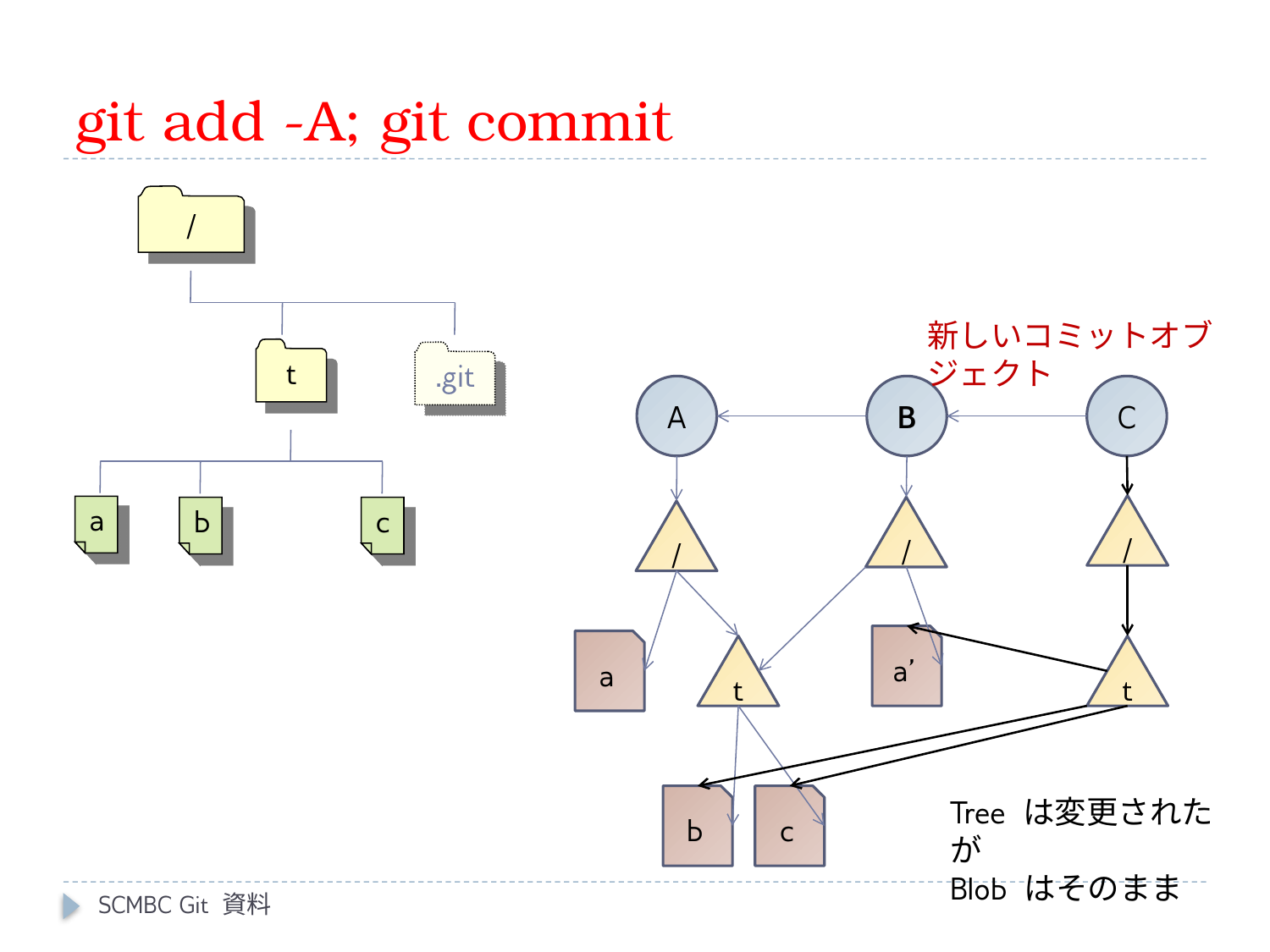

# git add -A; git commit
/
t
.git
a
b
c
新しいコミットオブジェクト
A
B
C
/
/
/
a’
a
t
t
b
c
Tree は変更されたが
Blob はそのまま
SCMBC Git 資料